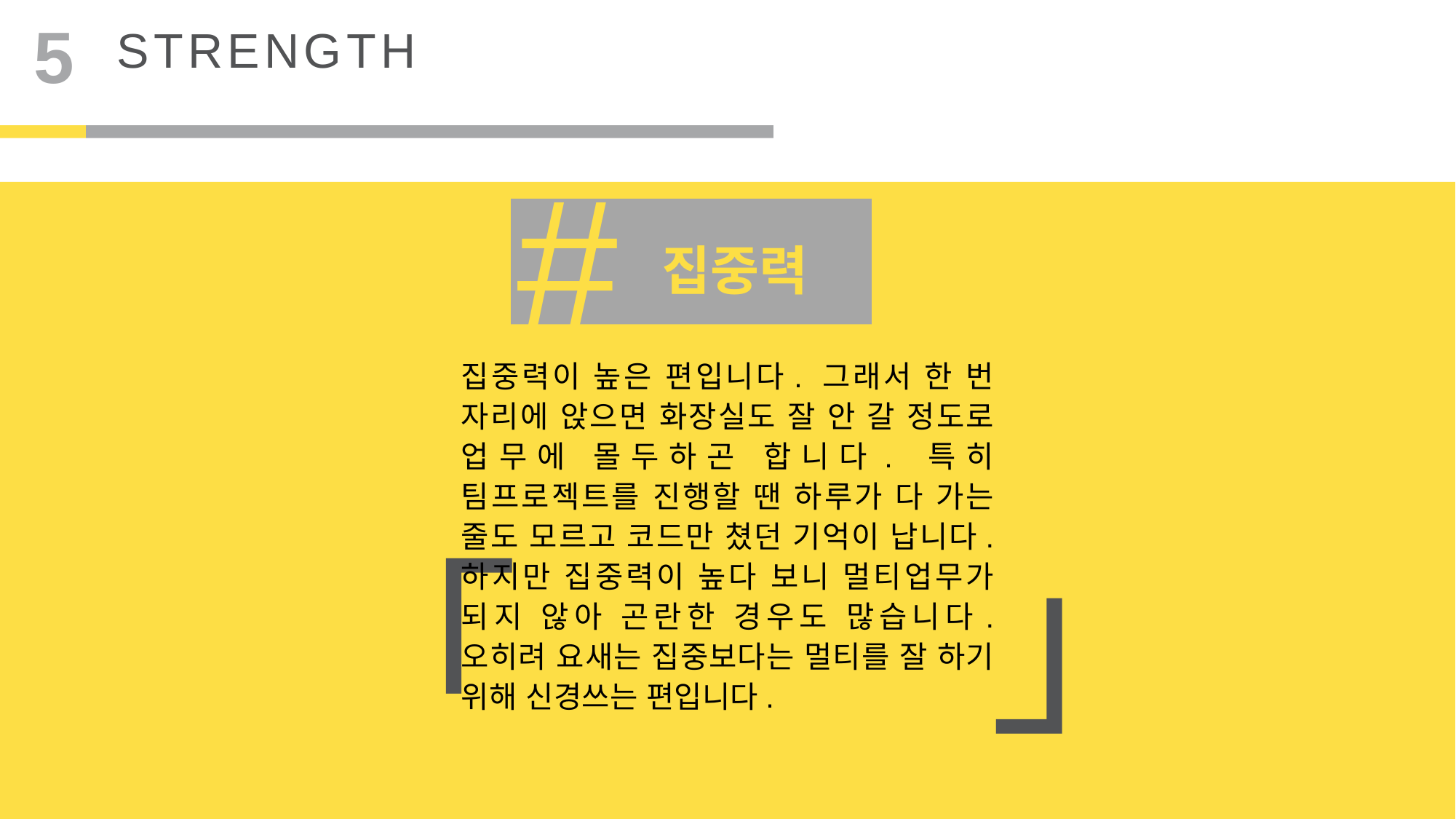

5
STRENGTH

#

집중력

 「
」
집중력이 높은 편입니다. 그래서 한 번 자리에 앉으면 화장실도 잘 안 갈 정도로 업무에 몰두하곤 합니다. 특히 팀프로젝트를 진행할 땐 하루가 다 가는 줄도 모르고 코드만 쳤던 기억이 납니다. 하지만 집중력이 높다 보니 멀티업무가 되지 않아 곤란한 경우도 많습니다. 오히려 요새는 집중보다는 멀티를 잘 하기 위해 신경쓰는 편입니다.